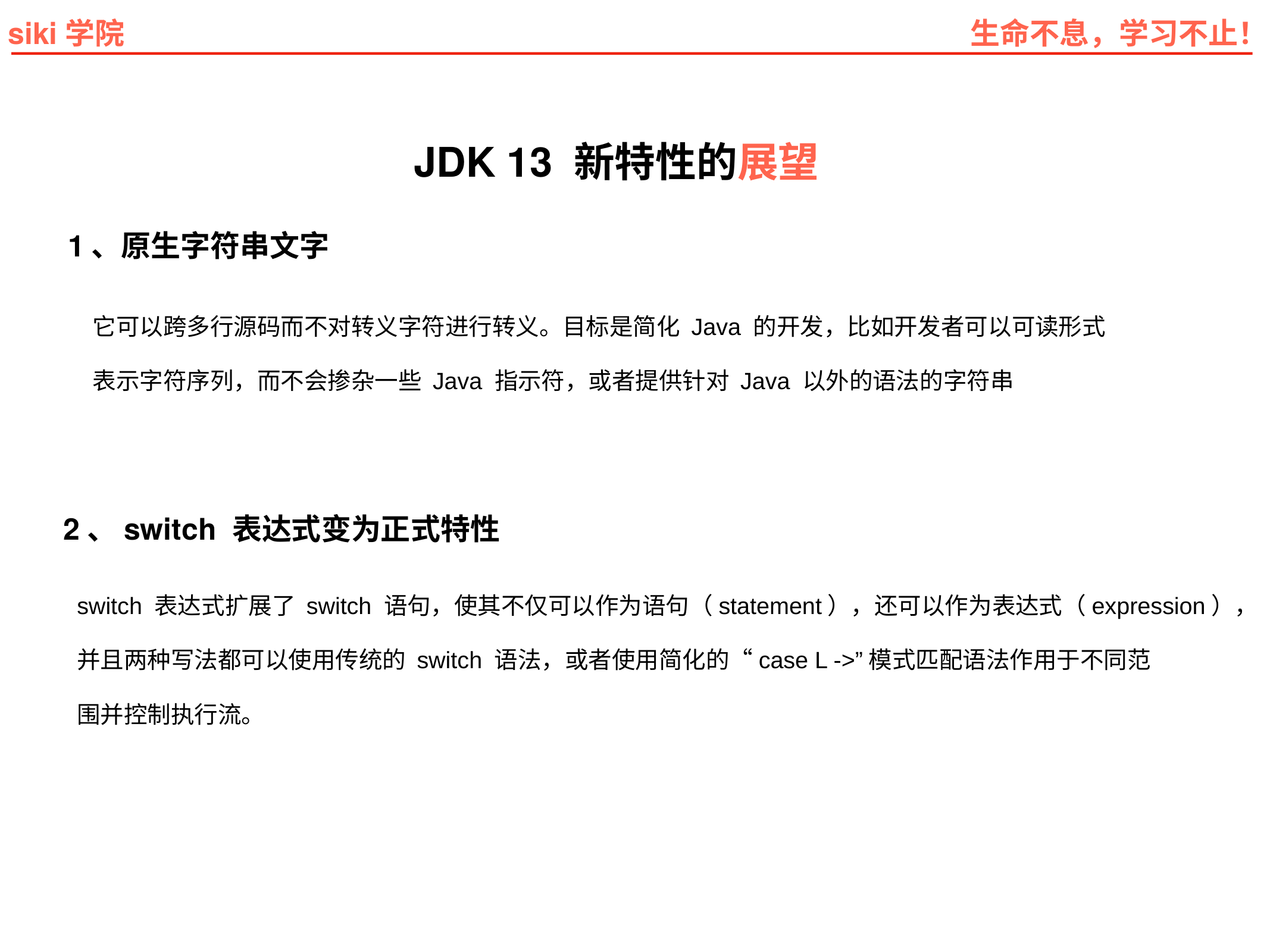

JDK 13 新特性的展望

1、原生字符串文字
它可以跨多行源码而不对转义字符进行转义。目标是简化 Java 的开发，比如开发者可以可读形式
表示字符序列，而不会掺杂一些 Java 指示符，或者提供针对 Java 以外的语法的字符串
2、switch 表达式变为正式特性
switch 表达式扩展了 switch 语句，使其不仅可以作为语句（statement），还可以作为表达式（expression），
并且两种写法都可以使用传统的 switch 语法，或者使用简化的“case L ->”模式匹配语法作用于不同范
围并控制执行流。